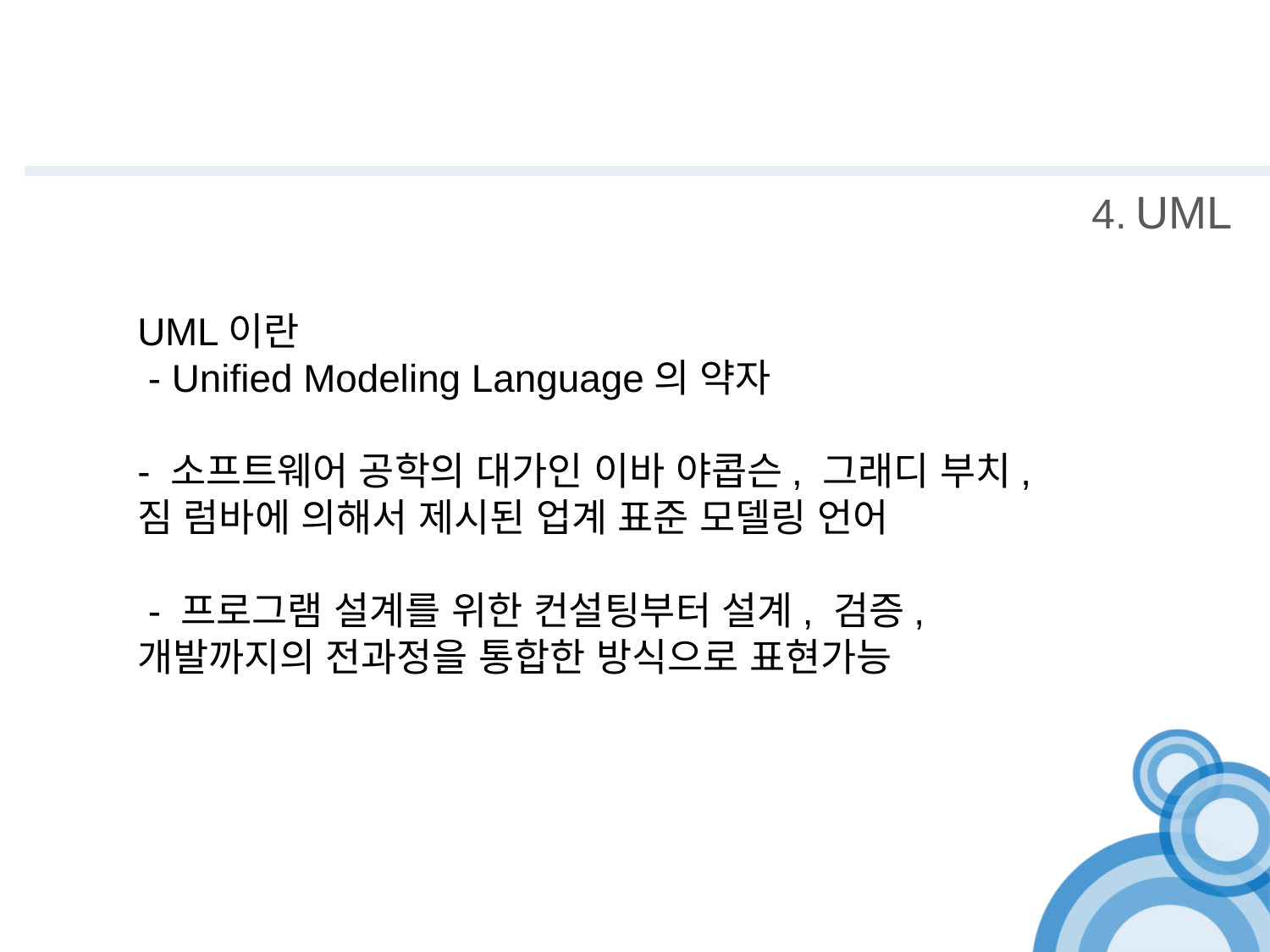

# 4. UML

UML이란
 - Unified Modeling Language의 약자

- 소프트웨어 공학의 대가인 이바 야콥슨, 그래디 부치, 짐 럼바에 의해서 제시된 업계 표준 모델링 언어

 - 프로그램 설계를 위한 컨설팅부터 설계, 검증, 개발까지의 전과정을 통합한 방식으로 표현가능